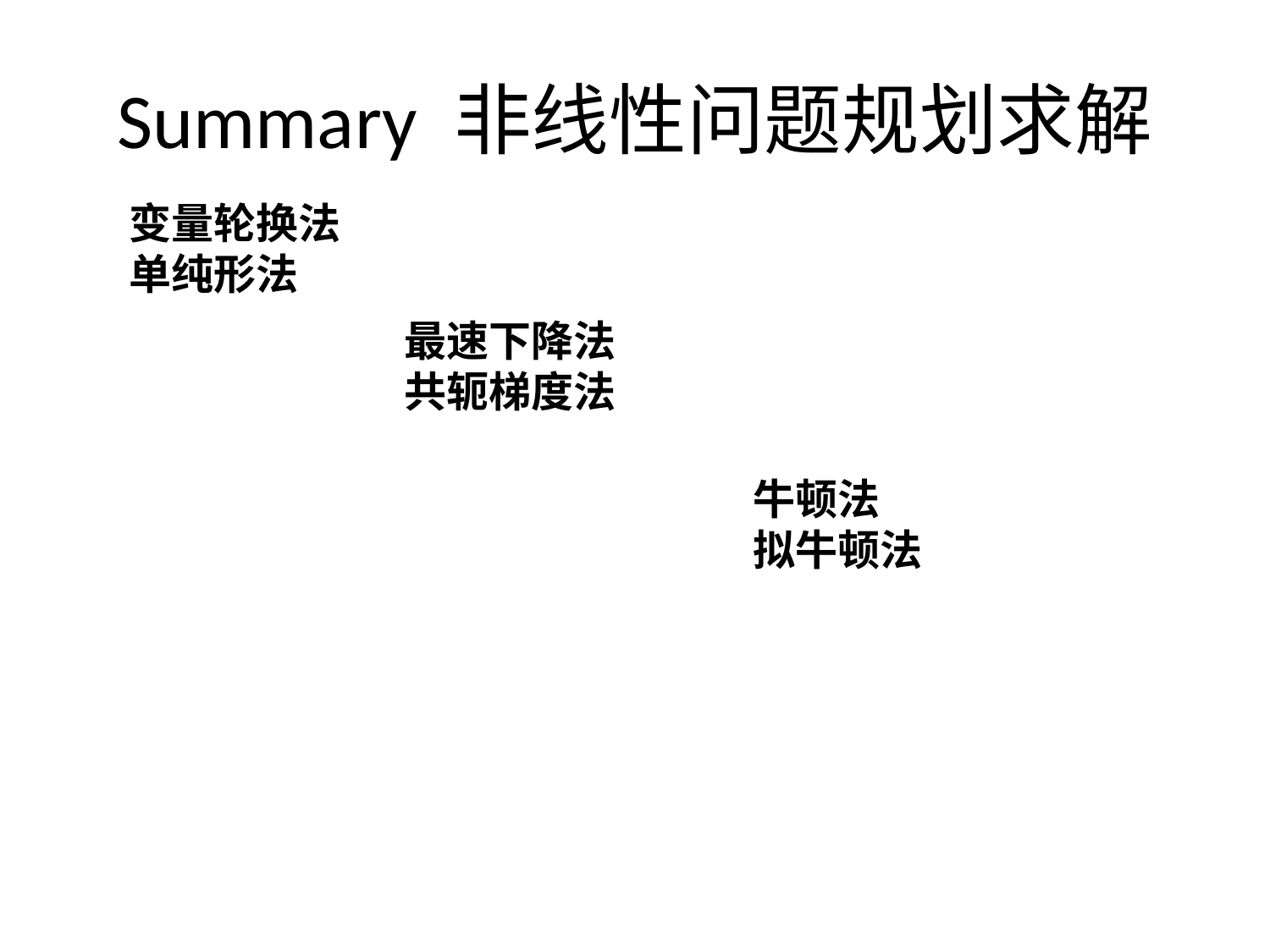

# Summary 非线性问题规划求解
变量轮换法
单纯形法
最速下降法
共轭梯度法
牛顿法
拟牛顿法